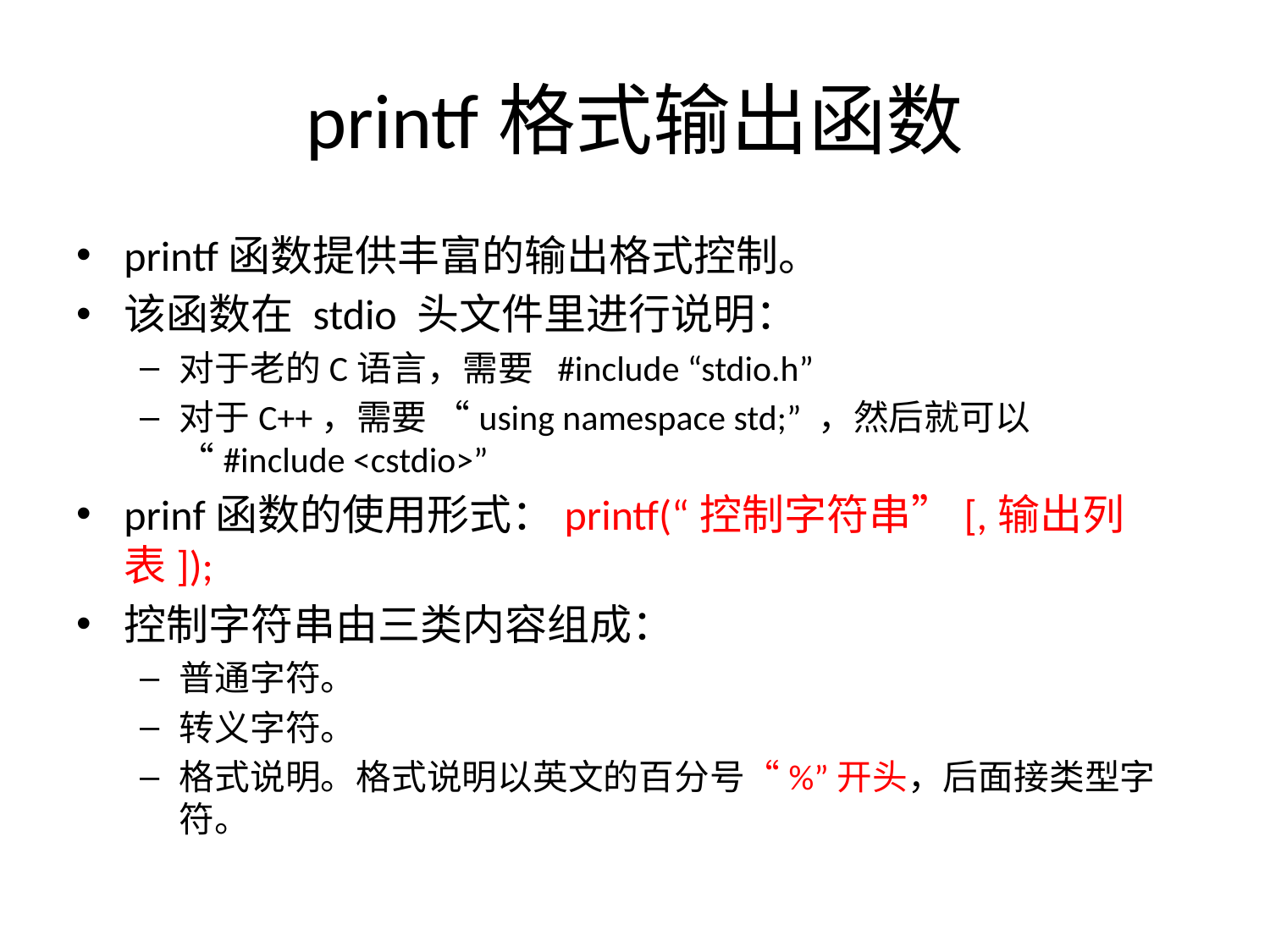

# printf格式输出函数
printf函数提供丰富的输出格式控制。
该函数在 stdio 头文件里进行说明：
对于老的C语言，需要  #include “stdio.h”
对于C++，需要 “using namespace std;” ，然后就可以 “#include <cstdio>”
prinf函数的使用形式：printf(“控制字符串”[,输出列表]);
控制字符串由三类内容组成：
普通字符。
转义字符。
格式说明。格式说明以英文的百分号“%”开头，后面接类型字符。